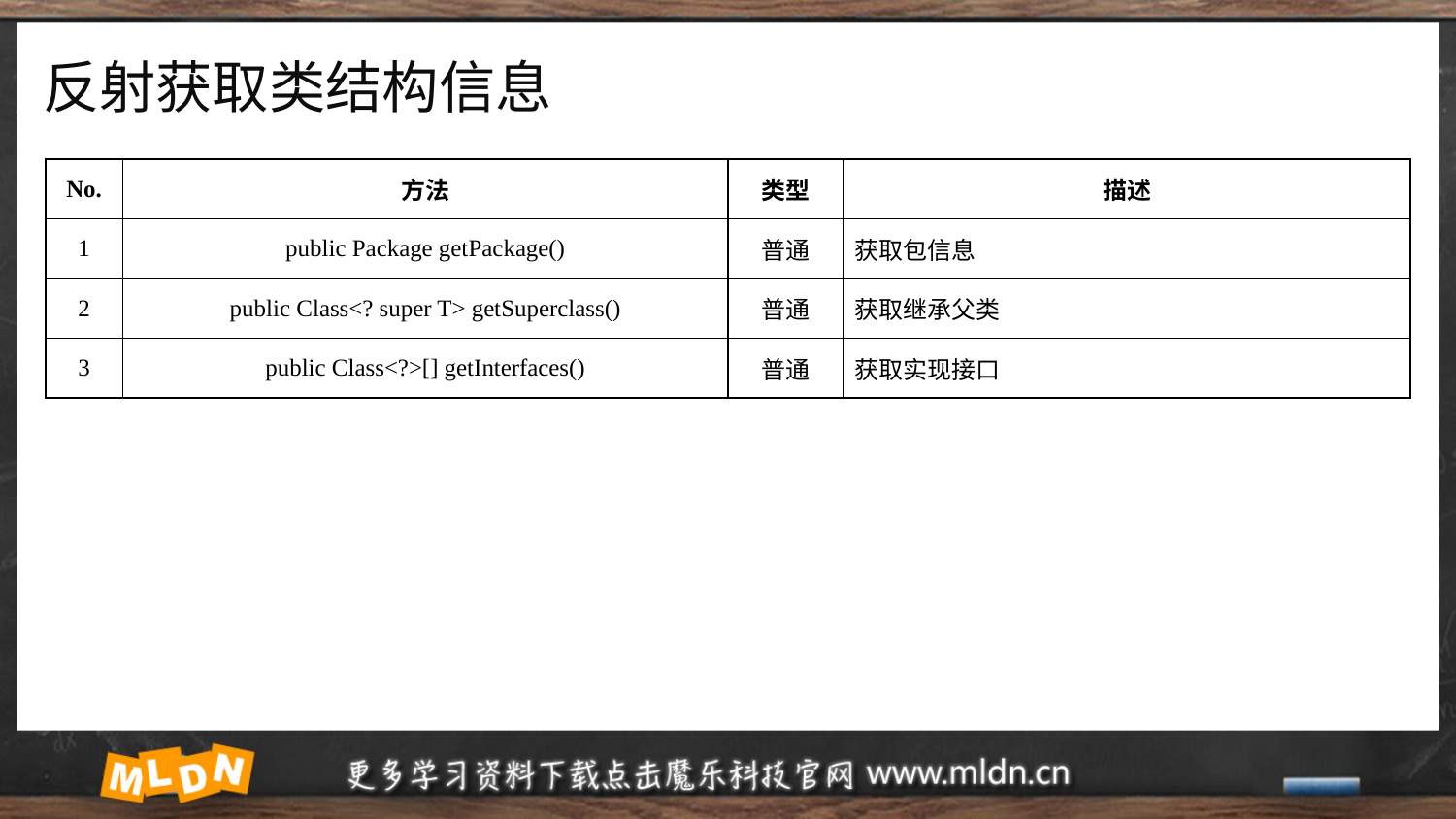

# 反射获取类结构信息
| No. | 方法 | 类型 | 描述 |
| --- | --- | --- | --- |
| 1 | public Package getPackage() | 普通 | 获取包信息 |
| 2 | public Class<? super T> getSuperclass() | 普通 | 获取继承父类 |
| 3 | public Class<?>[] getInterfaces() | 普通 | 获取实现接口 |